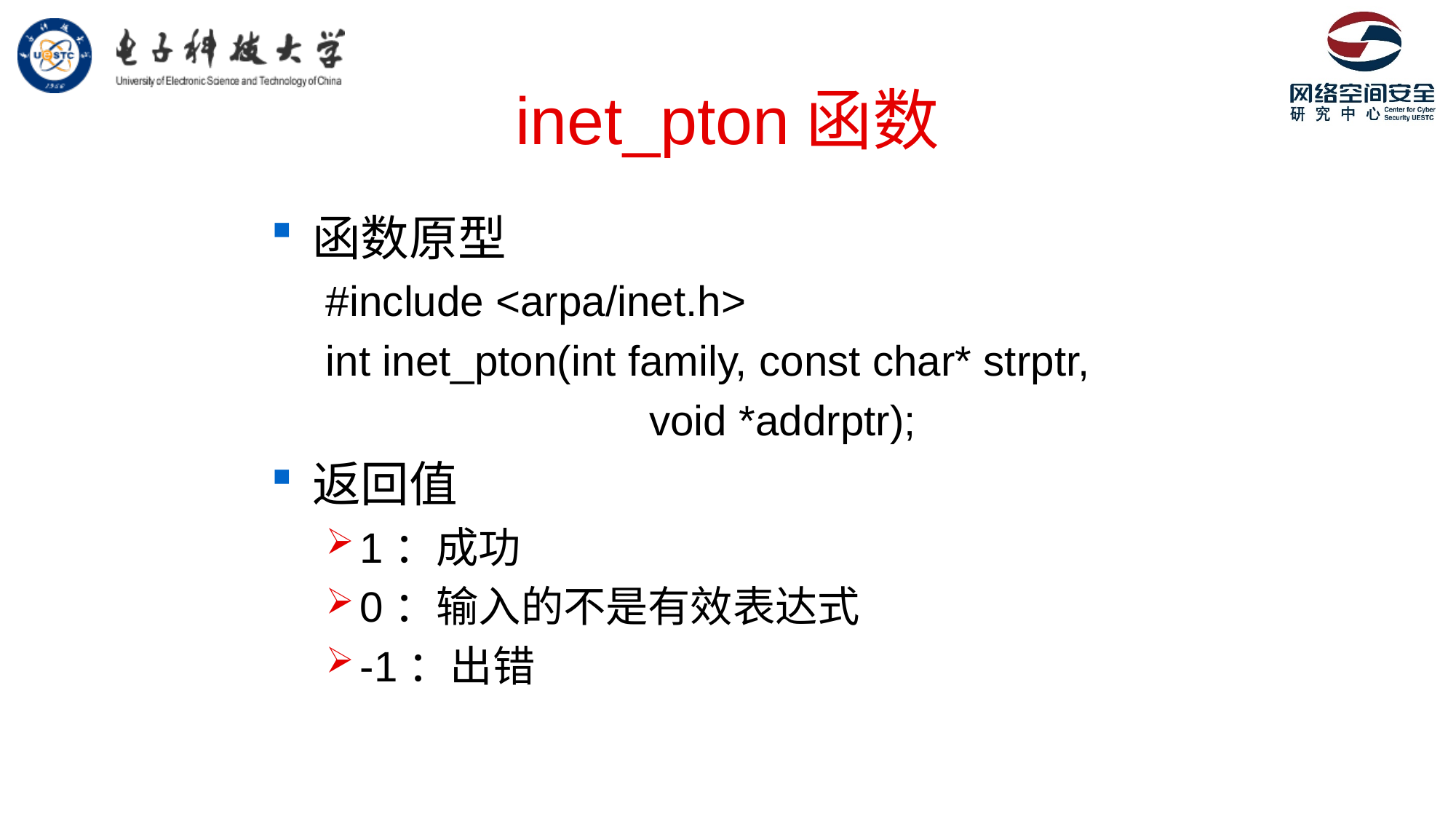

# inet_pton函数
函数原型
#include <arpa/inet.h>
int inet_pton(int family, const char* strptr,
			      void *addrptr);
返回值
1：成功
0：输入的不是有效表达式
-1：出错